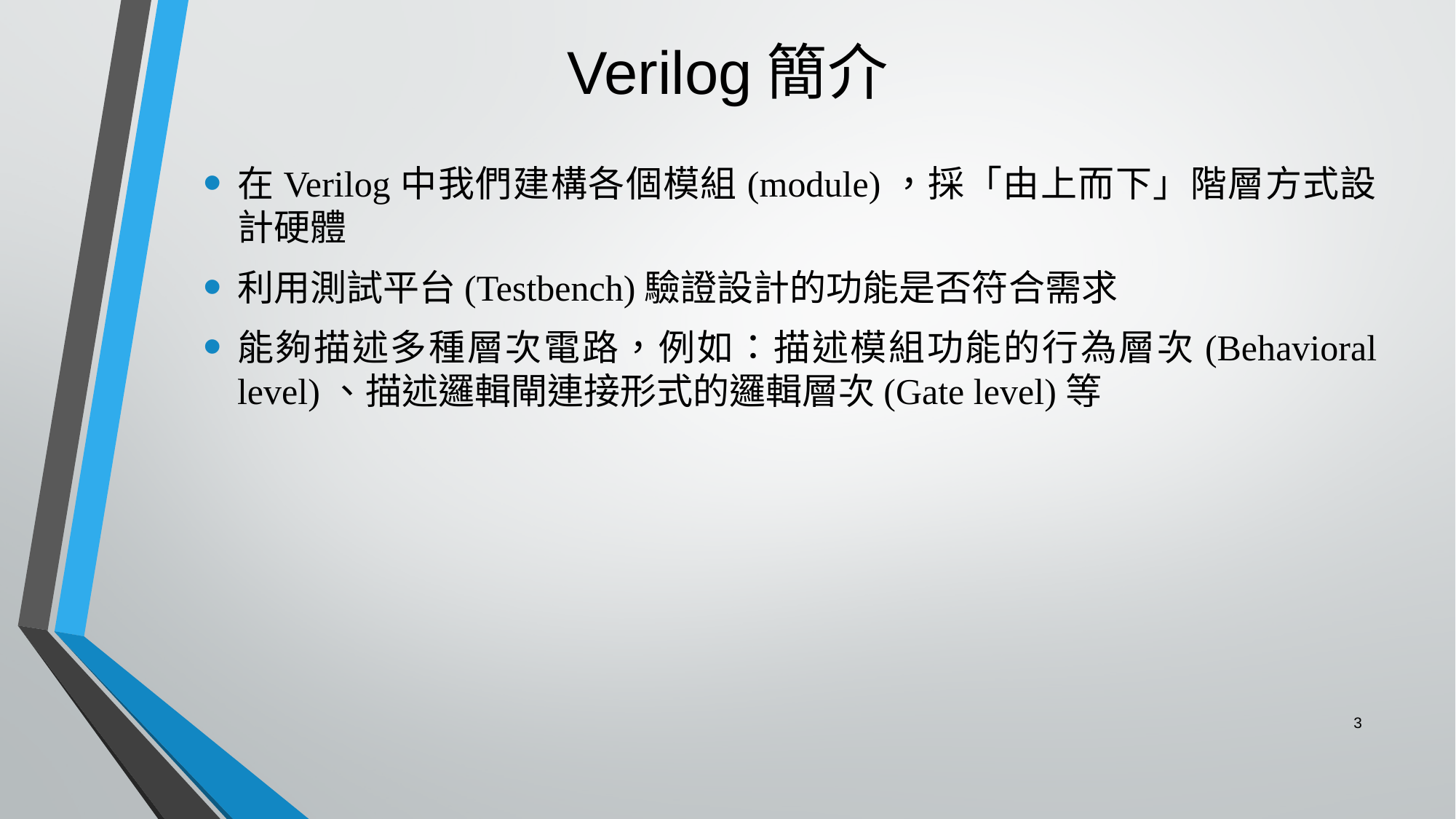

Verilog簡介
在Verilog中我們建構各個模組(module)，採「由上而下」階層方式設計硬體
利用測試平台(Testbench)驗證設計的功能是否符合需求
能夠描述多種層次電路，例如：描述模組功能的行為層次(Behavioral level)、描述邏輯閘連接形式的邏輯層次(Gate level)等
3